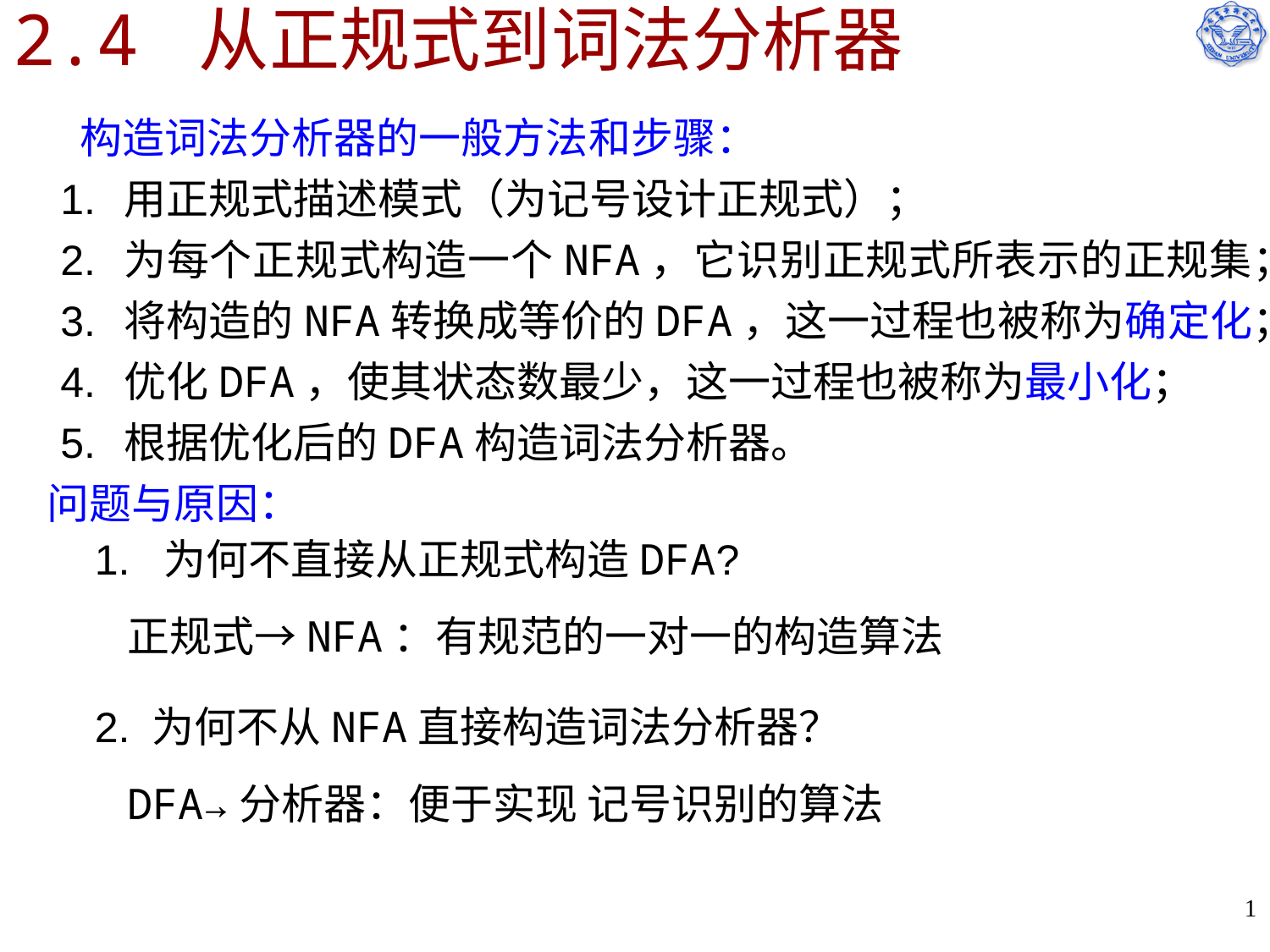

# 2.4 从正规式到词法分析器
 构造词法分析器的一般方法和步骤：
用正规式描述模式（为记号设计正规式）；
为每个正规式构造一个NFA，它识别正规式所表示的正规集；
将构造的NFA转换成等价的DFA，这一过程也被称为确定化；
优化DFA，使其状态数最少，这一过程也被称为最小化；
根据优化后的DFA构造词法分析器。
问题与原因：
    1.  为何不直接从正规式构造DFA?

    2. 为何不从NFA直接构造词法分析器？
正规式→NFA：有规范的一对一的构造算法

DFA→分析器：便于实现 记号识别的算法
1